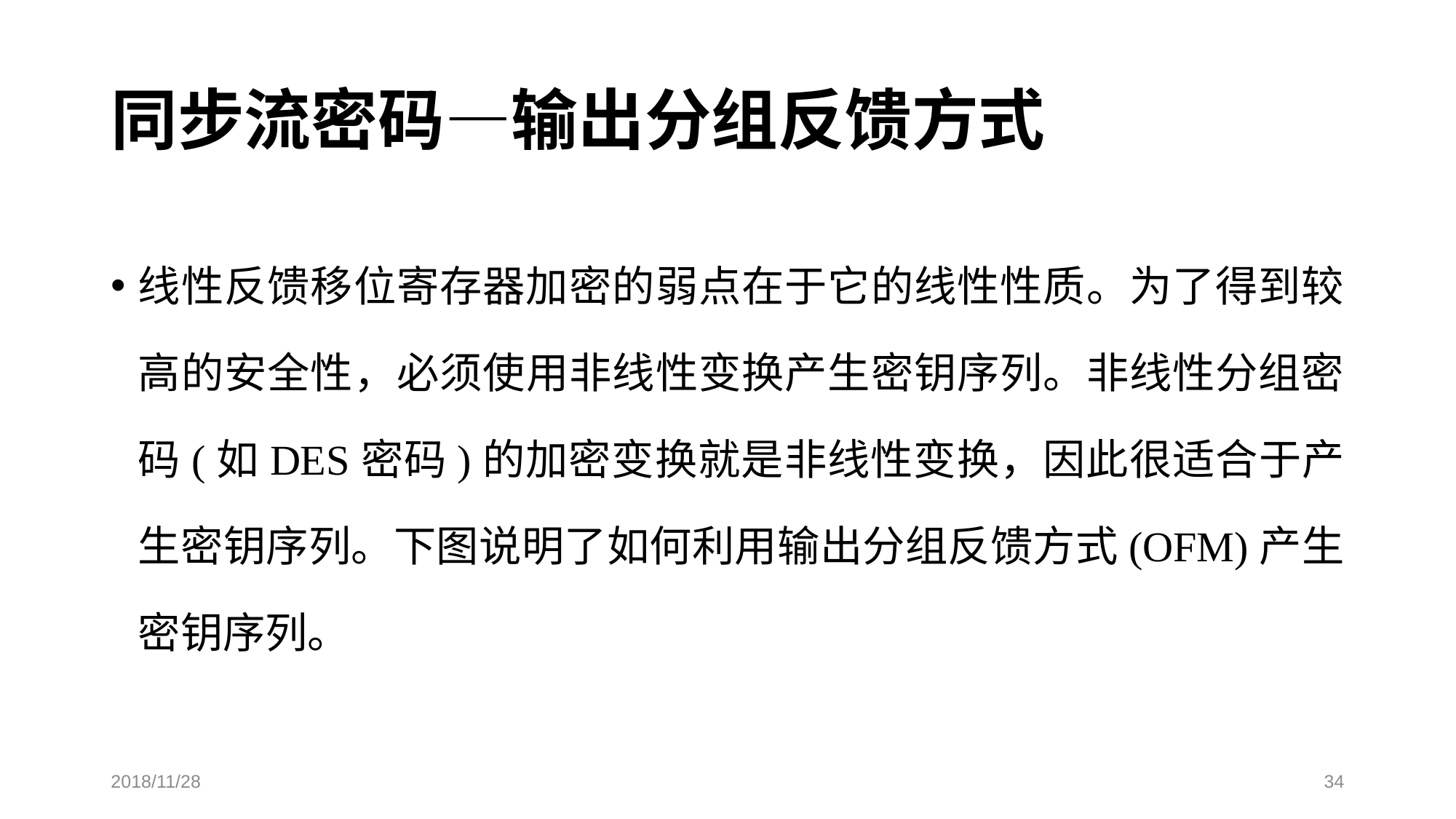

# 同步流密码—输出分组反馈方式
线性反馈移位寄存器加密的弱点在于它的线性性质。为了得到较高的安全性，必须使用非线性变换产生密钥序列。非线性分组密码(如DES密码)的加密变换就是非线性变换，因此很适合于产生密钥序列。下图说明了如何利用输出分组反馈方式(OFM)产生密钥序列。
2018/11/28
34